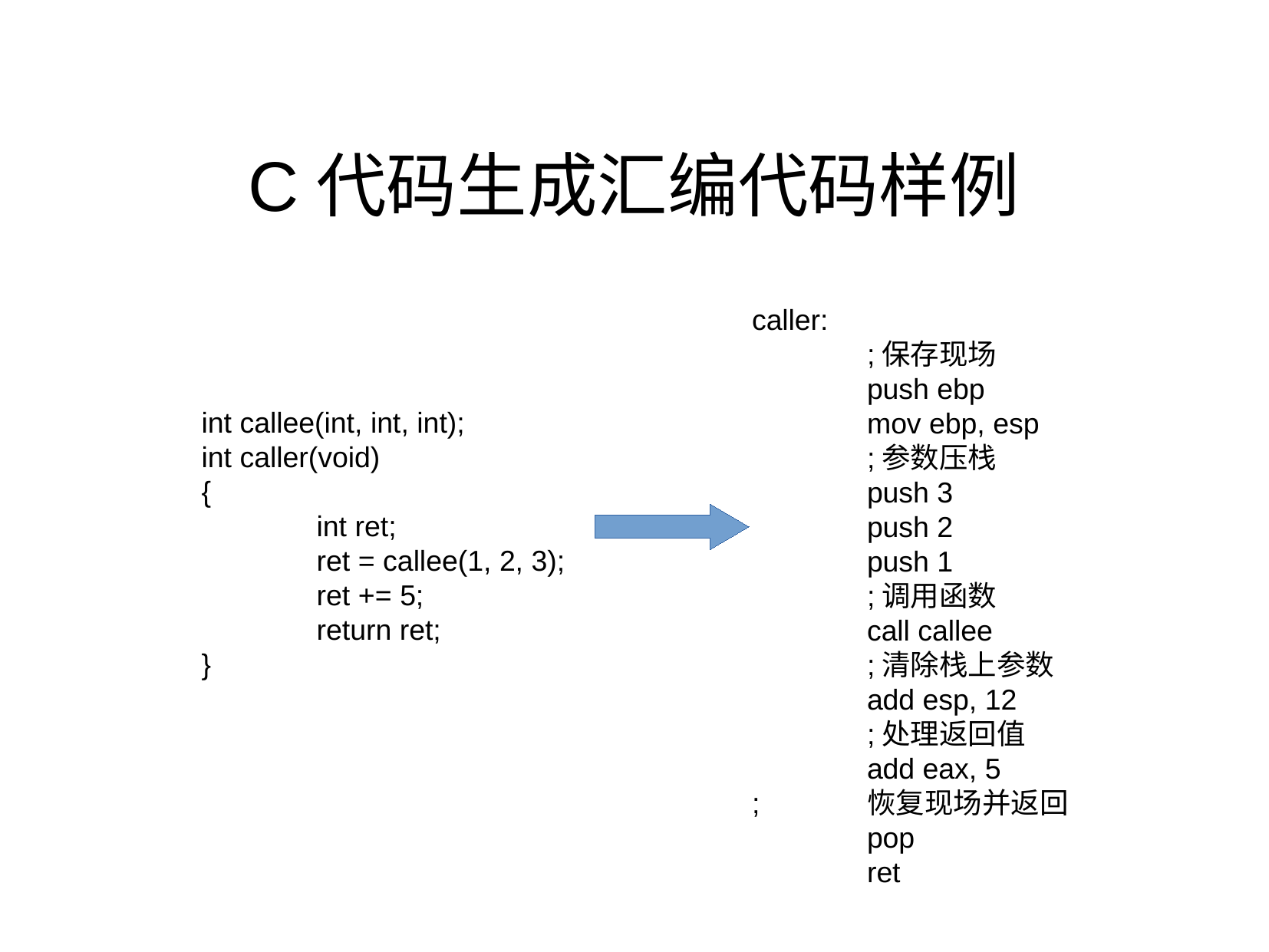

C代码生成汇编代码样例
caller:
	;保存现场
	push ebp
	mov ebp, esp
	;参数压栈
	push 3
	push 2
	push 1
	;调用函数
	call callee
	;清除栈上参数
	add esp, 12
	;处理返回值
	add eax, 5
;	恢复现场并返回
	pop
	ret
int callee(int, int, int);
int caller(void)
{
	int ret;
	ret = callee(1, 2, 3);
	ret += 5;
	return ret;
}